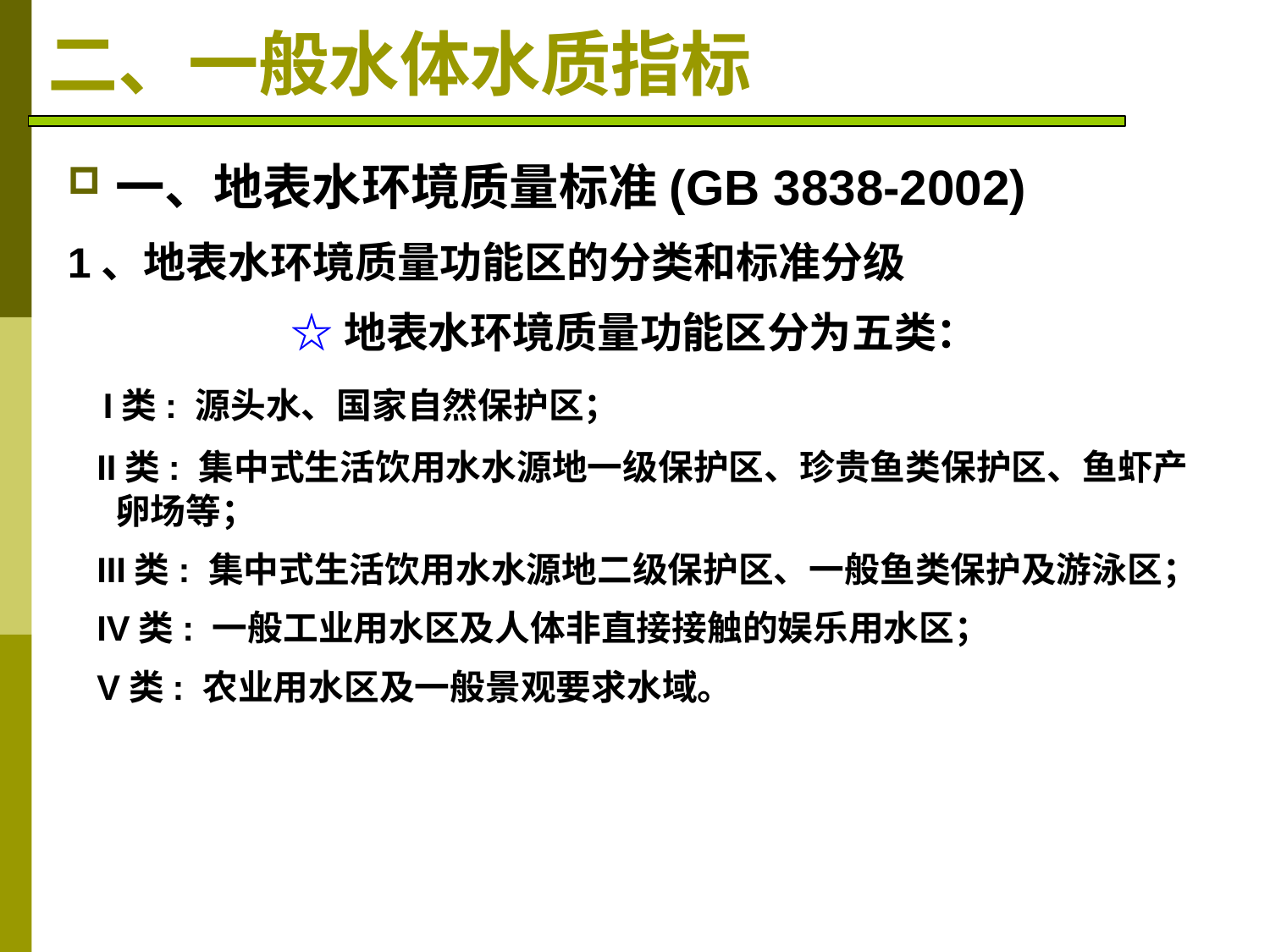

# 二、一般水体水质指标

一、地表水环境质量标准(GB 3838-2002)
1、地表水环境质量功能区的分类和标准分级
☆地表水环境质量功能区分为五类：
   I类: 源头水、国家自然保护区；
   II类: 集中式生活饮用水水源地一级保护区、珍贵鱼类保护区、鱼虾产卵场等；
   III类: 集中式生活饮用水水源地二级保护区、一般鱼类保护及游泳区；
   IV类: 一般工业用水区及人体非直接接触的娱乐用水区；
   V类: 农业用水区及一般景观要求水域。